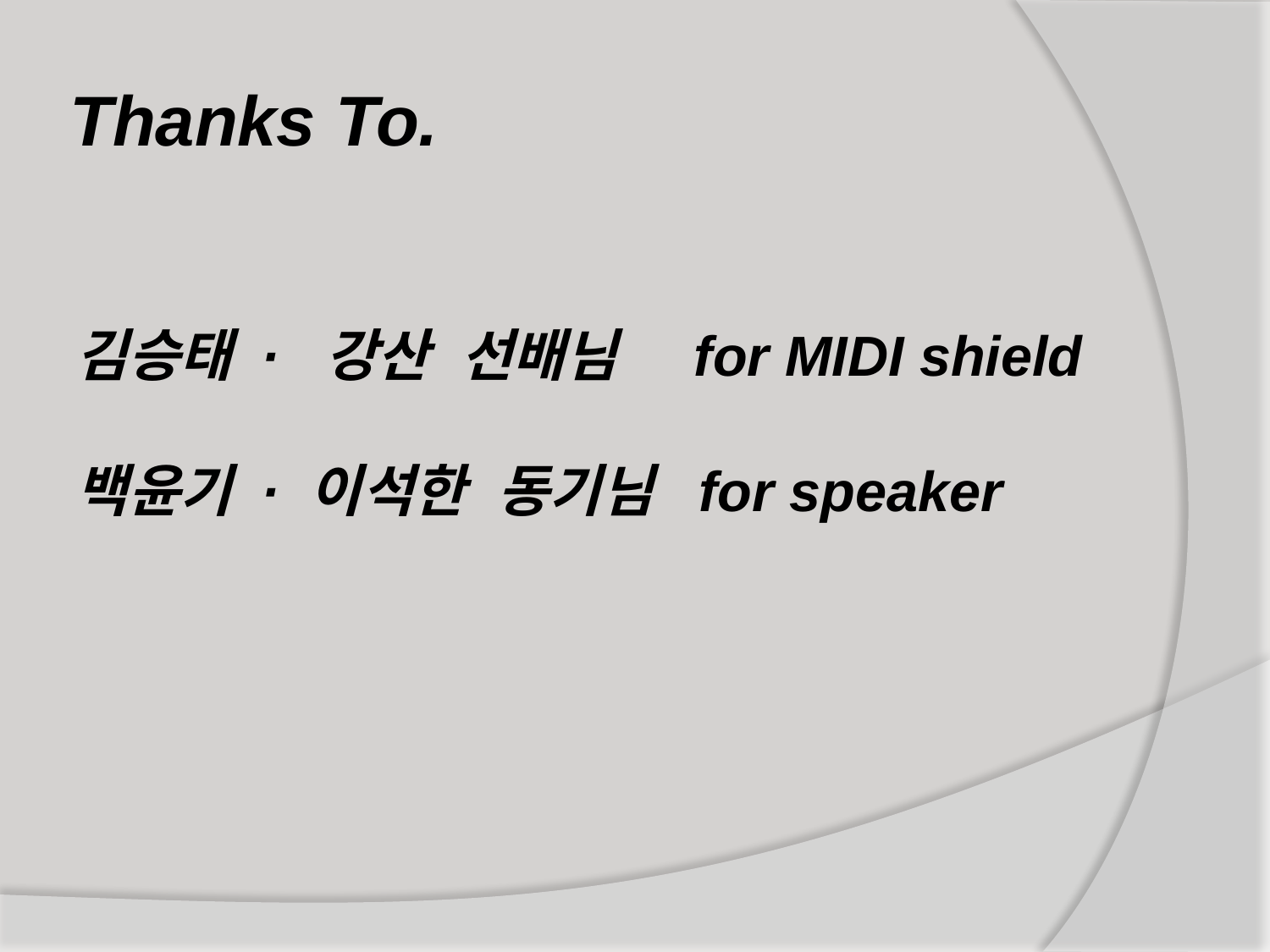

# Thanks To.

김승태 ·  강산  선배님    for MIDI shield

백윤기 · 이석한  동기님  for speaker